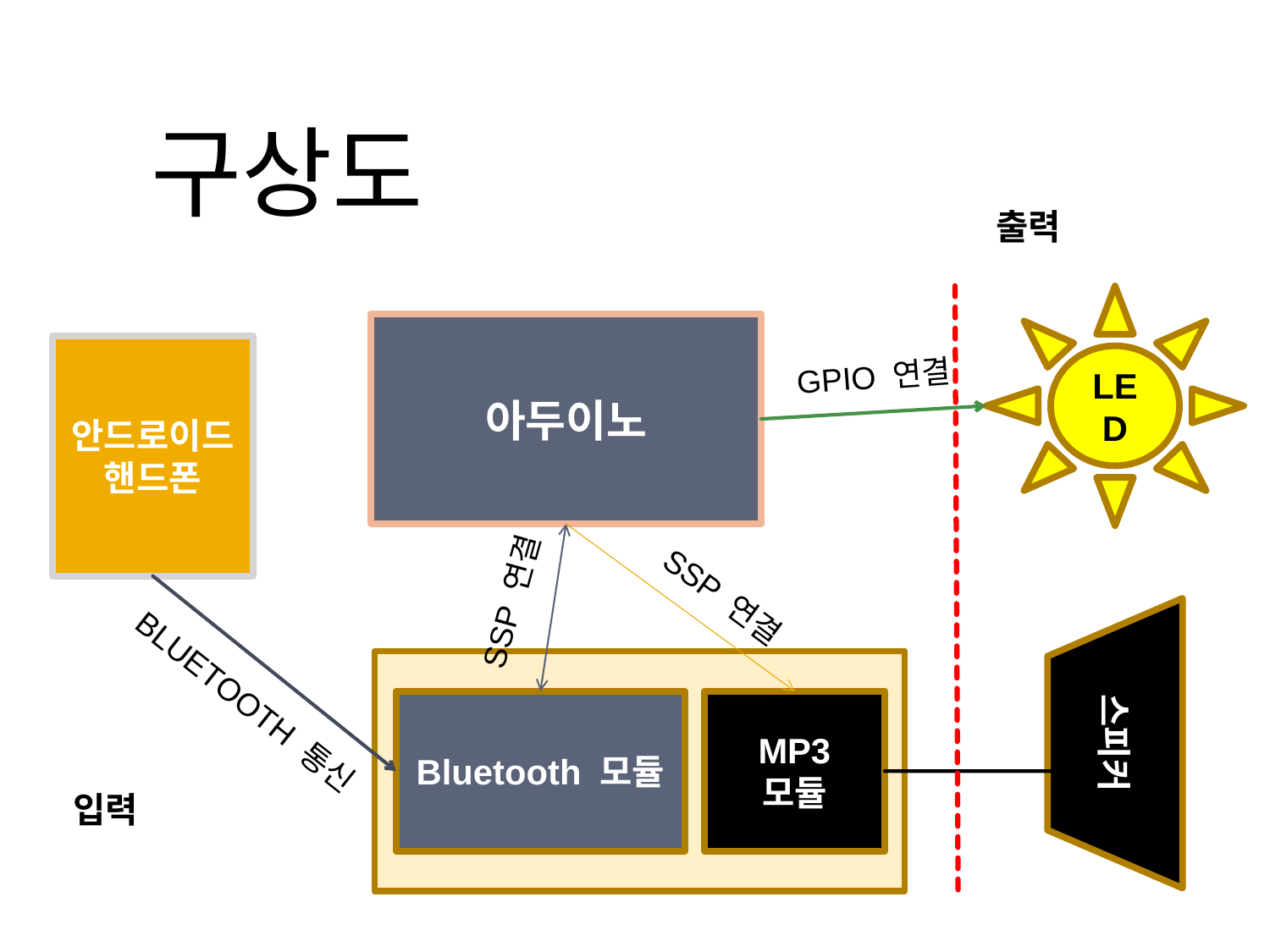

구상도
출력
LED
아두이노
안드로이드
핸드폰
GPIO 연결
SSP 연결
SSP 연결

Bluetooth 모듈
MP3 모듈
스피커
BLUETOOTH 통신
입력